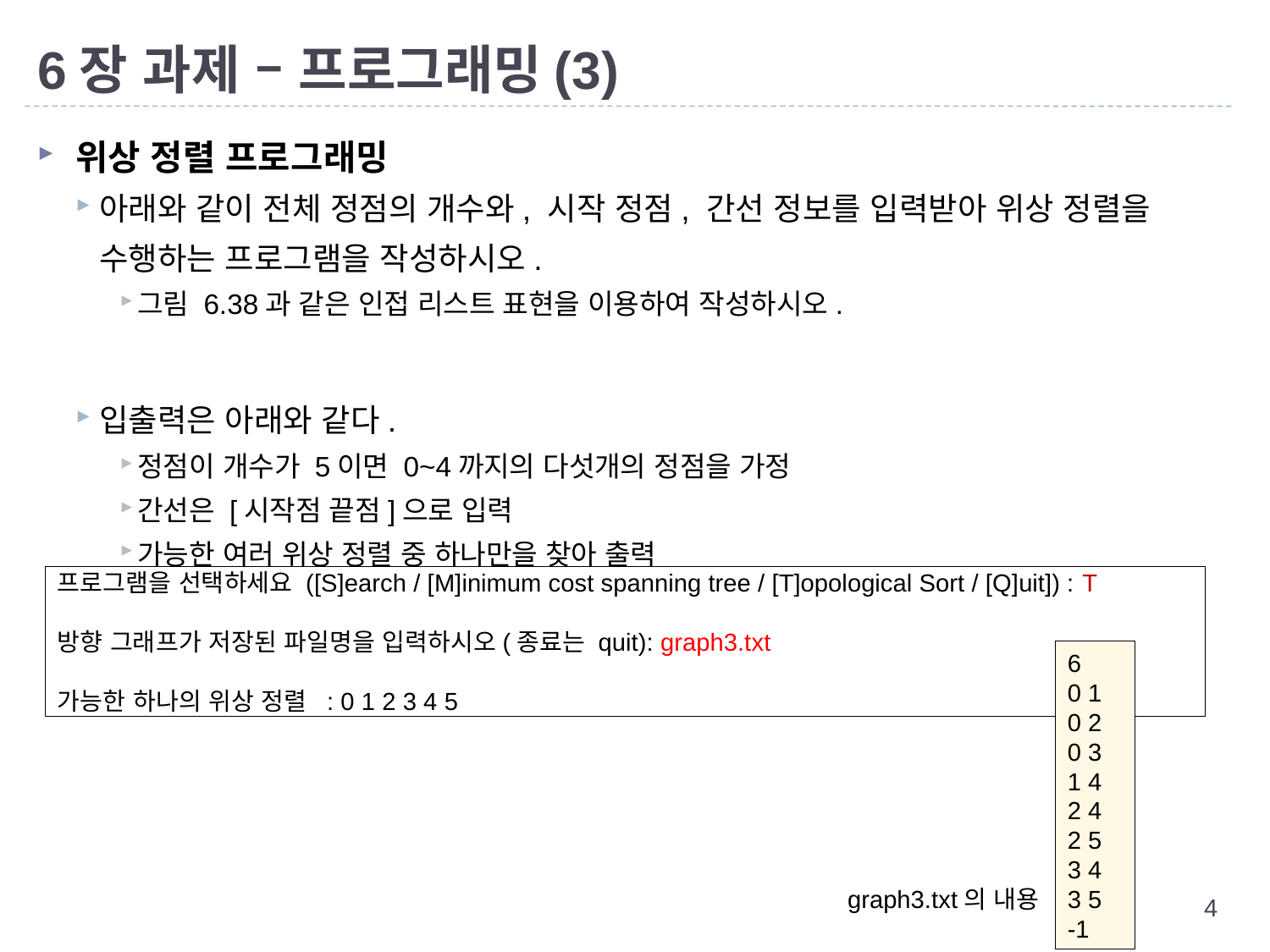

# 6장 과제 – 프로그래밍(3)
위상 정렬 프로그래밍
아래와 같이 전체 정점의 개수와, 시작 정점, 간선 정보를 입력받아 위상 정렬을 수행하는 프로그램을 작성하시오.
그림 6.38과 같은 인접 리스트 표현을 이용하여 작성하시오.

입출력은 아래와 같다.
정점이 개수가 5이면 0~4까지의 다섯개의 정점을 가정
간선은 [시작점 끝점]으로 입력
가능한 여러 위상 정렬 중 하나만을 찾아 출력

프로그램을 선택하세요 ([S]earch / [M]inimum cost spanning tree / [T]opological Sort / [Q]uit]) : T

방향 그래프가 저장된 파일명을 입력하시오(종료는 quit): graph3.txt

가능한 하나의 위상 정렬  : 0 1 2 3 4 5
6
0 1
0 2
0 3
1 4
2 4
2 5
3 4
3 5
-1
graph3.txt의 내용
4